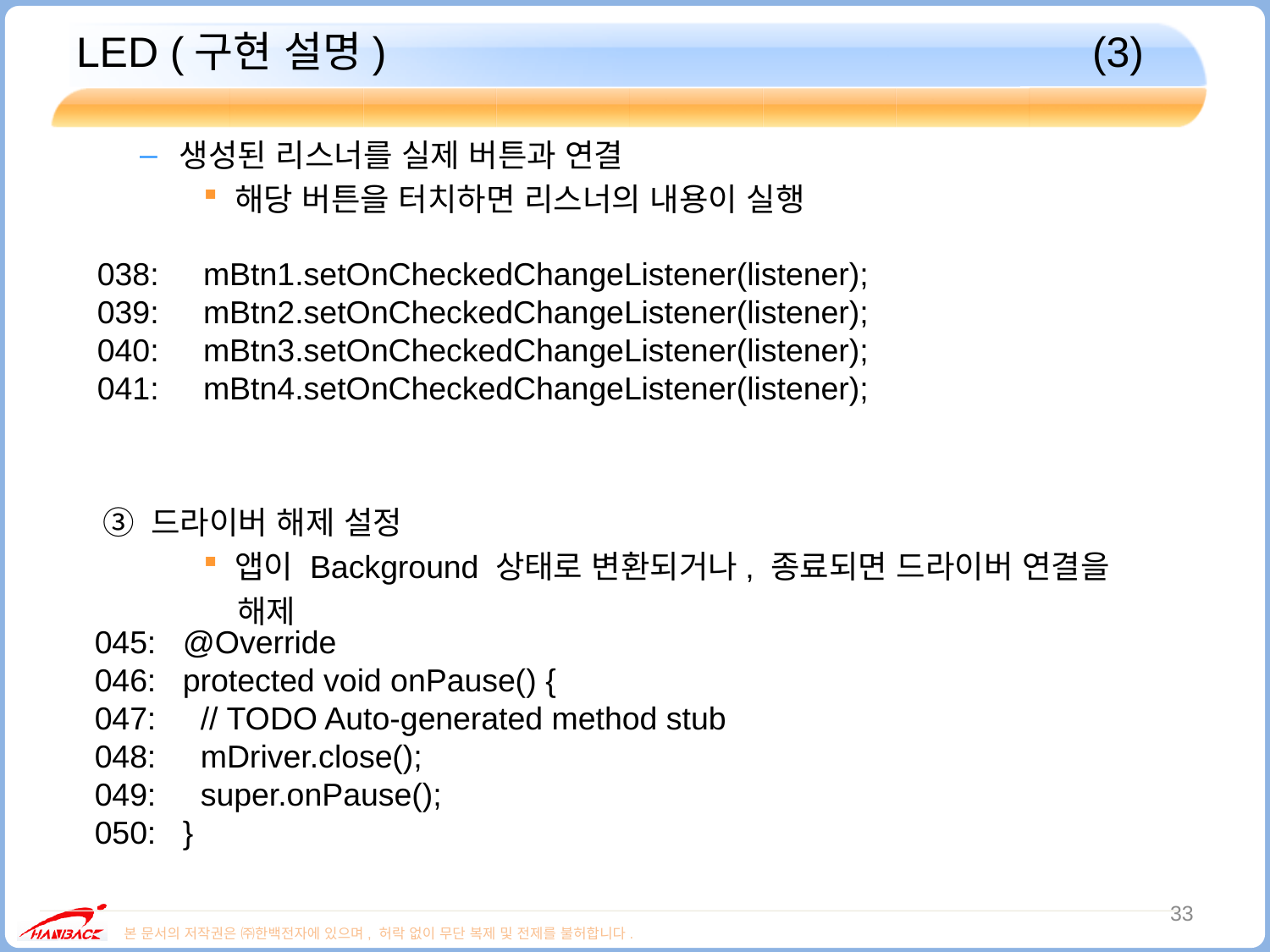

# LED (구현 설명)						(3)
생성된 리스너를 실제 버튼과 연결
해당 버튼을 터치하면 리스너의 내용이 실행

   ③ 드라이버 해제 설정
앱이 Background 상태로 변환되거나, 종료되면 드라이버 연결을
   해제
038:     mBtn1.setOnCheckedChangeListener(listener);
039:     mBtn2.setOnCheckedChangeListener(listener);
040:     mBtn3.setOnCheckedChangeListener(listener);
041:     mBtn4.setOnCheckedChangeListener(listener);
045:   @Override
046:   protected void onPause() {
047:     // TODO Auto-generated method stub
048:     mDriver.close();
049:     super.onPause();
050:   }
33